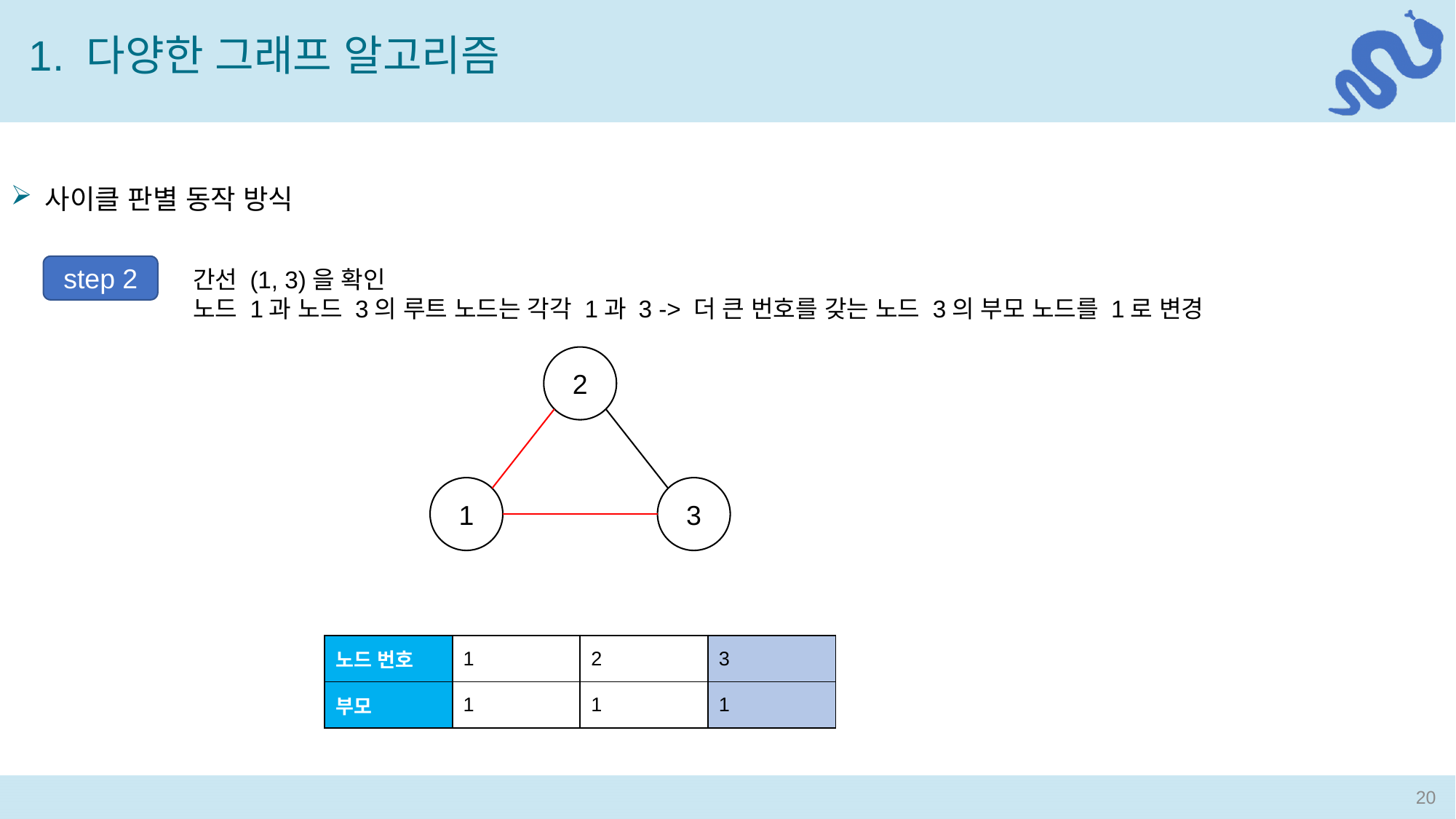

1. 다양한 그래프 알고리즘
사이클 판별 동작 방식
step 2
간선 (1, 3)을 확인
노드 1과 노드 3의 루트 노드는 각각 1과 3 -> 더 큰 번호를 갖는 노드 3의 부모 노드를 1로 변경
2
1
3
| 노드 번호 | 1 | 2 | 3 |
| --- | --- | --- | --- |
| 부모 | 1 | 1 | 1 |
20